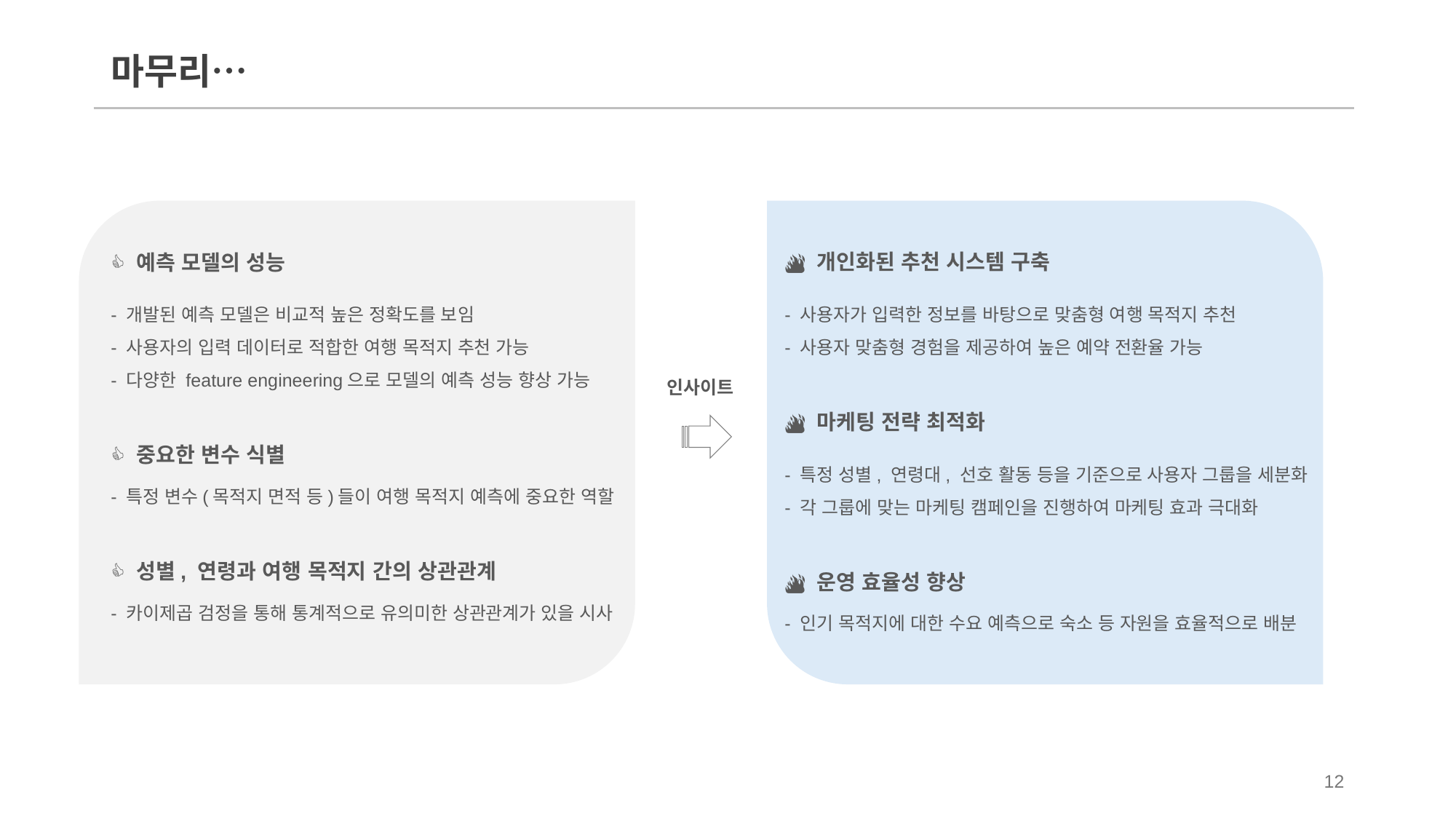

# 마무리…

👍 예측 모델의 성능
- 개발된 예측 모델은 비교적 높은 정확도를 보임
- 사용자의 입력 데이터로 적합한 여행 목적지 추천 가능
- 다양한 feature engineering으로 모델의 예측 성능 향상 가능

👍 중요한 변수 식별
- 특정 변수(목적지 면적 등)들이 여행 목적지 예측에 중요한 역할

👍 성별, 연령과 여행 목적지 간의 상관관계
- 카이제곱 검정을 통해 통계적으로 유의미한 상관관계가 있을 시사
🔥 개인화된 추천 시스템 구축
- 사용자가 입력한 정보를 바탕으로 맞춤형 여행 목적지 추천
- 사용자 맞춤형 경험을 제공하여 높은 예약 전환율 가능

🔥 마케팅 전략 최적화
- 특정 성별, 연령대, 선호 활동 등을 기준으로 사용자 그룹을 세분화
- 각 그룹에 맞는 마케팅 캠페인을 진행하여 마케팅 효과 극대화

🔥 운영 효율성 향상
- 인기 목적지에 대한 수요 예측으로 숙소 등 자원을 효율적으로 배분
인사이트

12